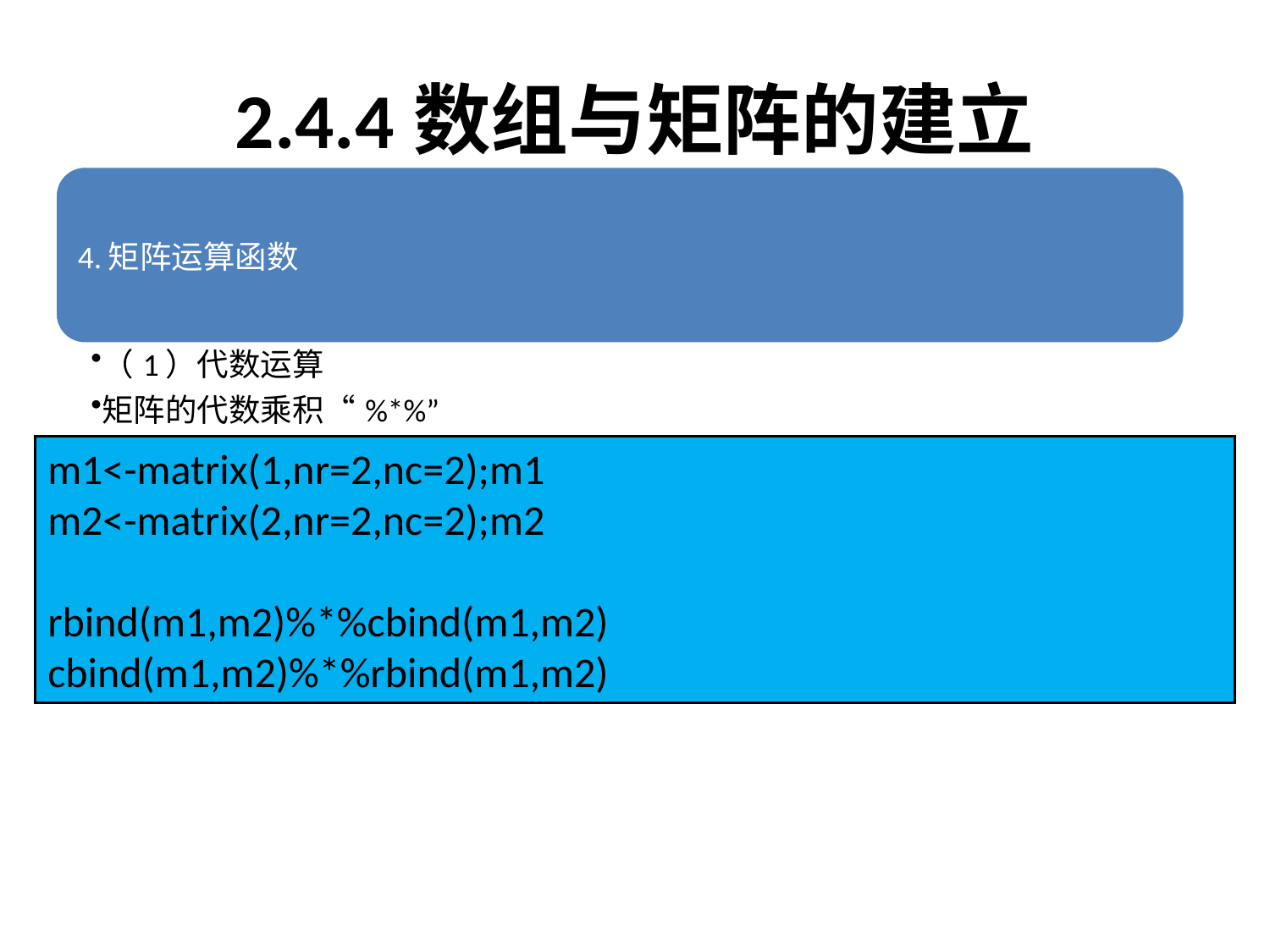

# 2.4.4数组与矩阵的建立
4.矩阵运算函数
（1）代数运算
矩阵的代数乘积“%*%”
m1<-matrix(1,nr=2,nc=2);m1
m2<-matrix(2,nr=2,nc=2);m2

rbind(m1,m2)%*%cbind(m1,m2)
cbind(m1,m2)%*%rbind(m1,m2)